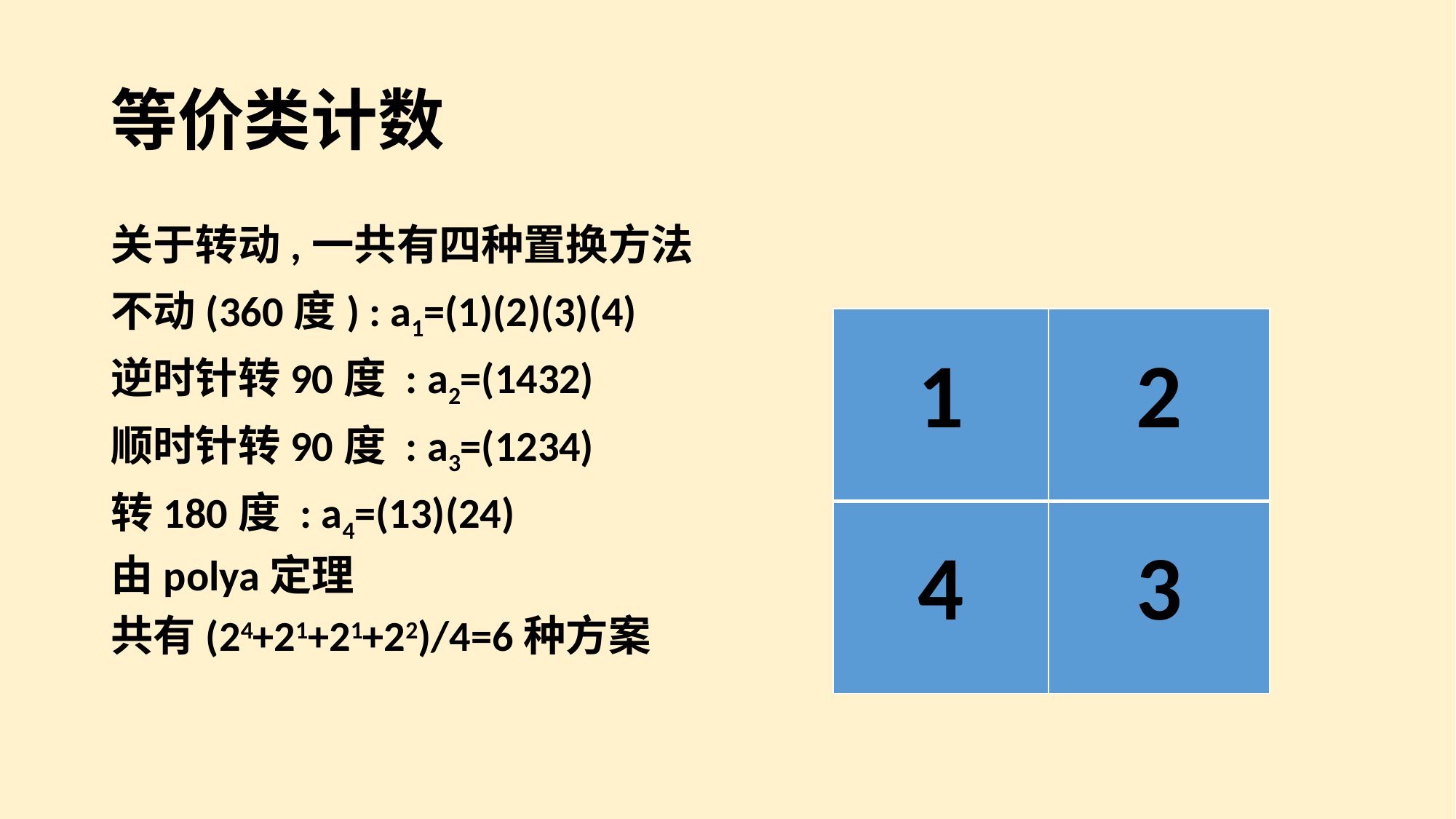

# 等价类计数
关于转动,一共有四种置换方法
不动(360度) : a1=(1)(2)(3)(4)
逆时针转90度 : a2=(1432)
顺时针转90度 : a3=(1234)
转180度 : a4=(13)(24)
由polya定理
共有(24+21+21+22)/4=6种方案

| 1 | 2 |
| --- | --- |
| 4 | 3 |